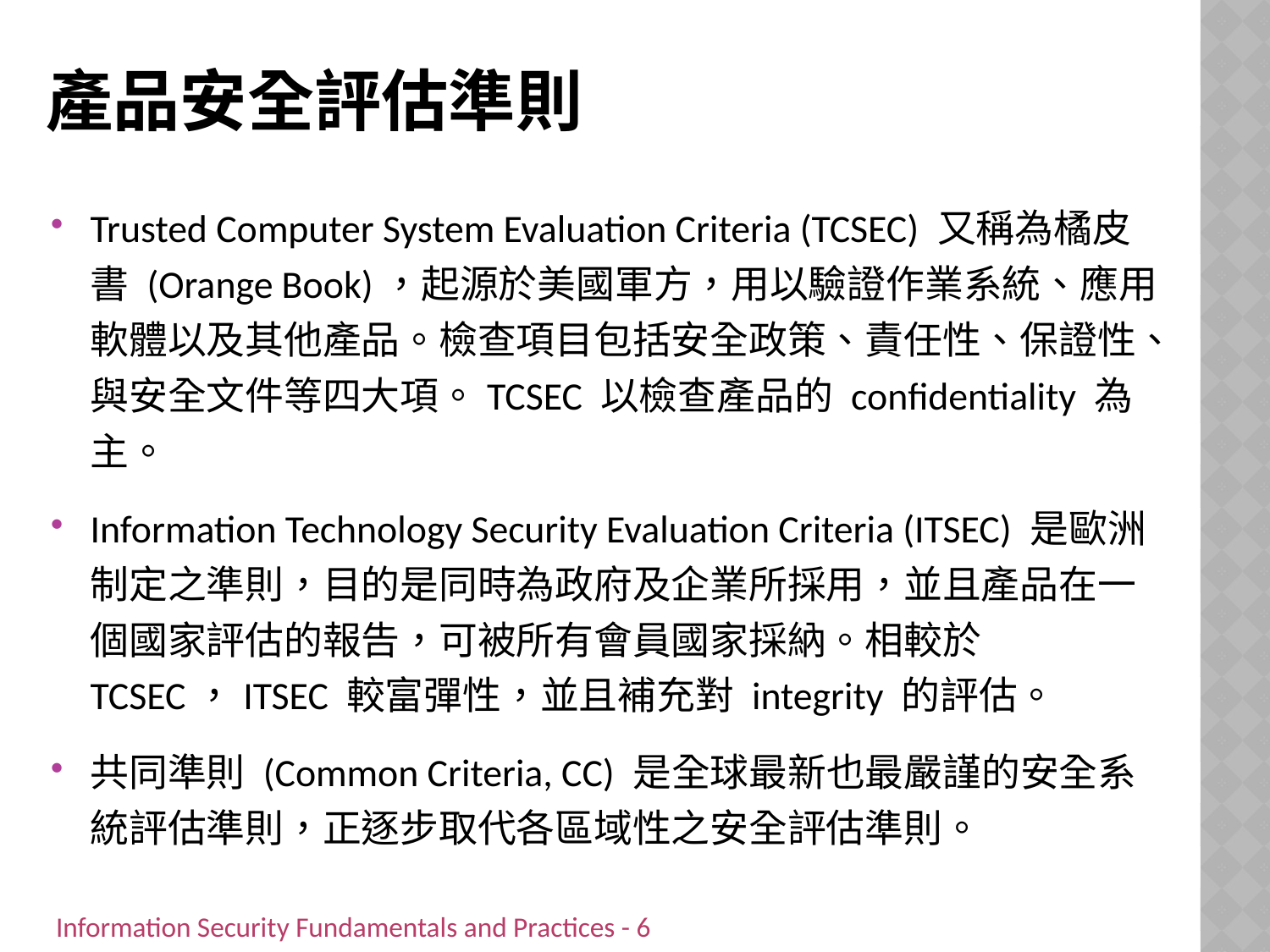

# 產品安全評估準則
Trusted Computer System Evaluation Criteria (TCSEC) 又稱為橘皮書 (Orange Book)，起源於美國軍方，用以驗證作業系統、應用軟體以及其他產品。檢查項目包括安全政策、責任性、保證性、與安全文件等四大項。TCSEC 以檢查產品的 confidentiality 為主。
Information Technology Security Evaluation Criteria (ITSEC) 是歐洲制定之準則，目的是同時為政府及企業所採用，並且產品在一個國家評估的報告，可被所有會員國家採納。相較於 TCSEC，ITSEC 較富彈性，並且補充對 integrity 的評估。
共同準則 (Common Criteria, CC) 是全球最新也最嚴謹的安全系統評估準則，正逐步取代各區域性之安全評估準則。